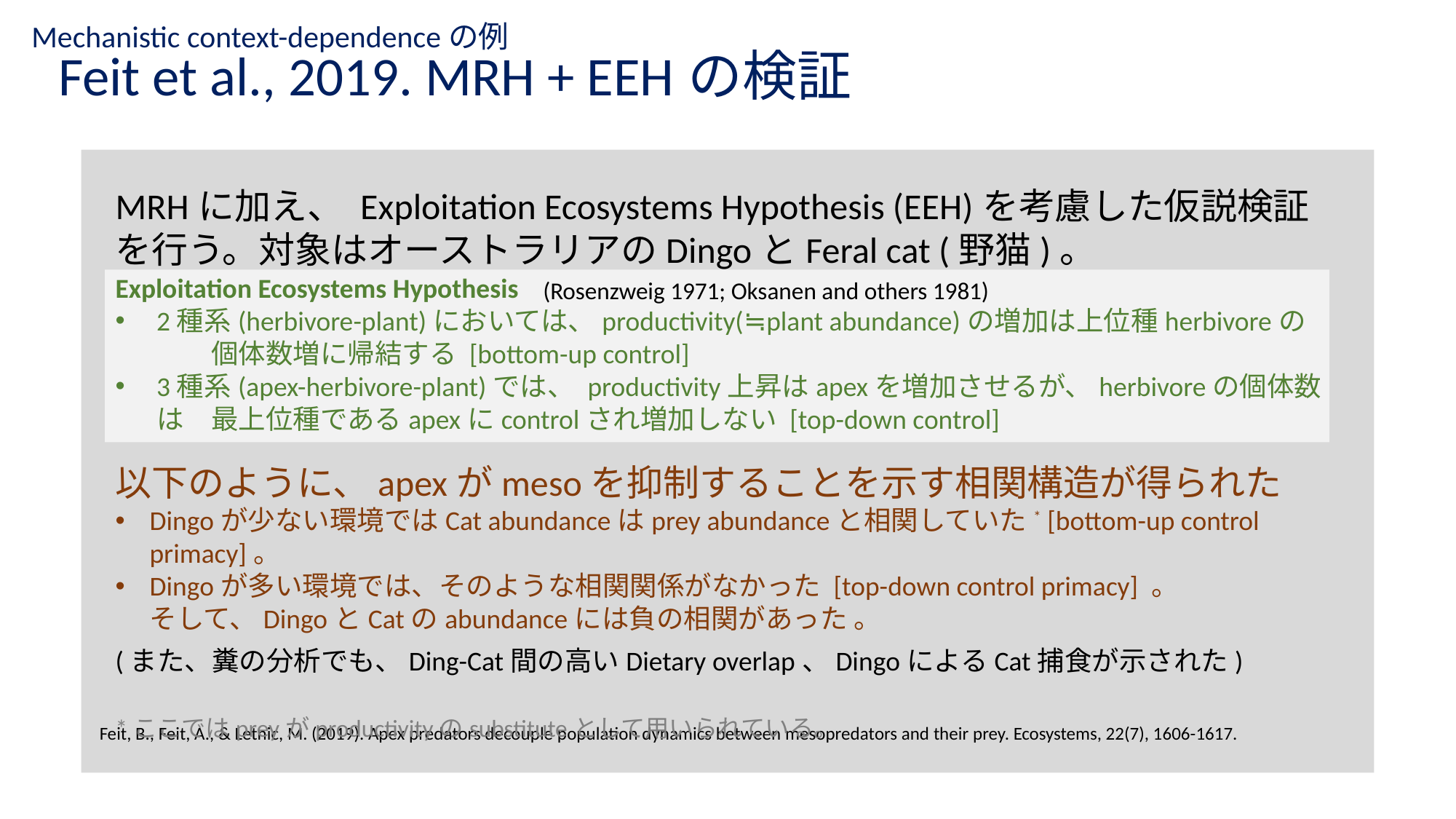

Mechanistic context-dependenceの例
Feit et al., 2019. MRH + EEHの検証

MRHに加え、 Exploitation Ecosystems Hypothesis (EEH)を考慮した仮説検証を行う。対象はオーストラリアのDingoとFeral cat (野猫)。
Exploitation Ecosystems Hypothesis
2種系(herbivore-plant)においては、productivity(≒plant abundance)の増加は上位種herbivoreの　　　個体数増に帰結する [bottom-up control]
3種系(apex-herbivore-plant)では、 productivity上昇はapexを増加させるが、herbivoreの個体数は　最上位種であるapexにcontrolされ増加しない [top-down control]

以下のように、apexがmesoを抑制することを示す相関構造が得られた
Dingoが少ない環境ではCat abundanceはprey abundanceと相関していた* [bottom-up control primacy]。
Dingoが多い環境では、そのような相関関係がなかった [top-down control primacy] 。　　　　　　そして、DingoとCatのabundanceには負の相関があった 。

(また、糞の分析でも、Ding-Cat間の高いDietary overlap、DingoによるCat捕食が示された)

*ここではpreyがproductivityのsubstituteとして用いられている。

(Rosenzweig 1971; Oksanen and others 1981)
Feit, B., Feit, A., & Letnic, M. (2019). Apex predators decouple population dynamics between mesopredators and their prey. Ecosystems, 22(7), 1606-1617.